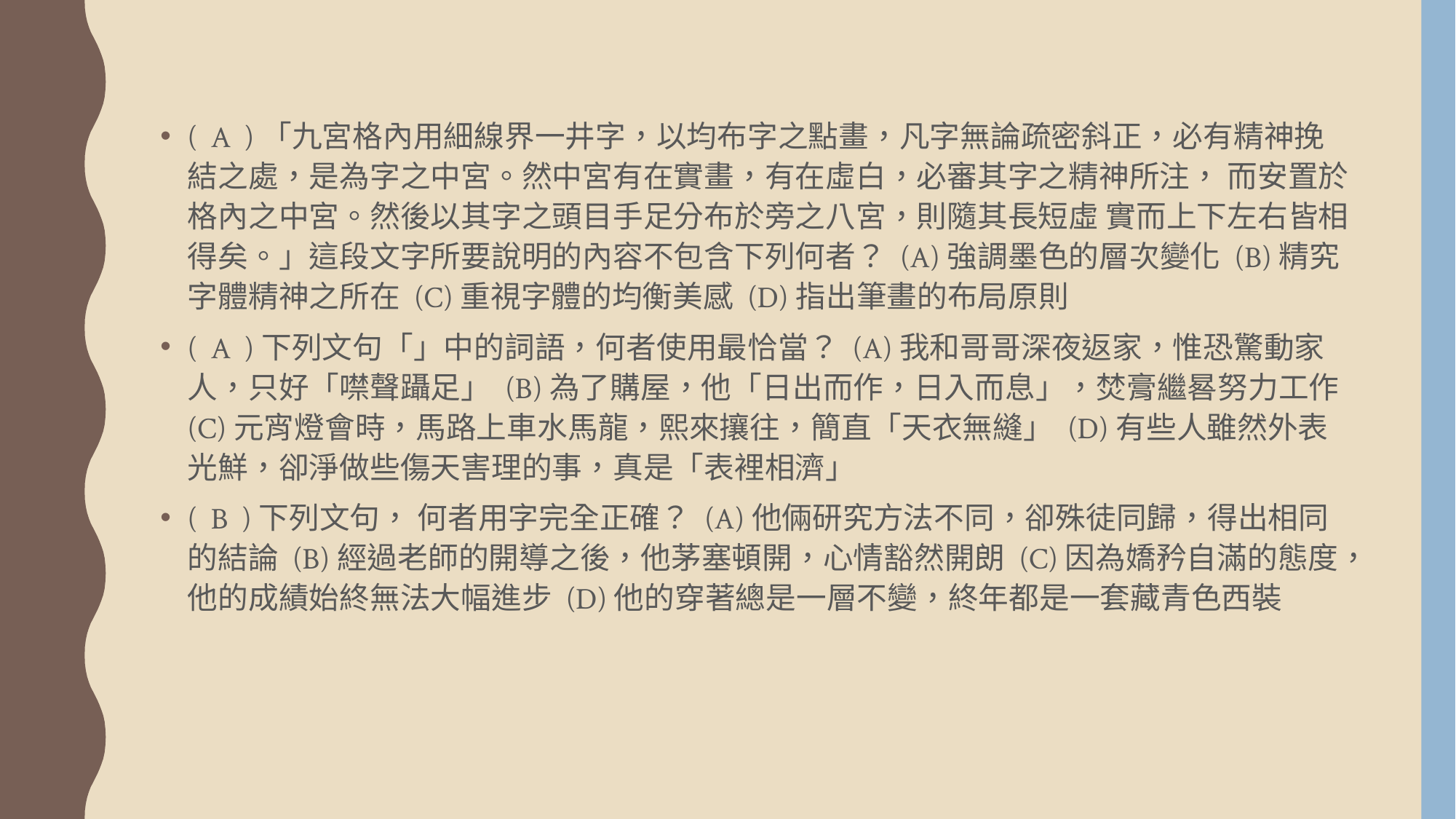

(  A  )「九宮格內用細線界一井字，以均布字之點畫，凡字無論疏密斜正，必有精神挽 結之處，是為字之中宮。然中宮有在實畫，有在虛白，必審其字之精神所注， 而安置於格內之中宮。然後以其字之頭目手足分布於旁之八宮，則隨其長短虛 實而上下左右皆相得矣。」這段文字所要說明的內容不包含下列何者？ (A)強調墨色的層次變化 (B)精究字體精神之所在 (C)重視字體的均衡美感 (D)指出筆畫的布局原則
(  A  )下列文句「」中的詞語，何者使用最恰當？ (A)我和哥哥深夜返家，惟恐驚動家人，只好「噤聲躡足」 (B)為了購屋，他「日出而作，日入而息」，焚膏繼晷努力工作 (C)元宵燈會時，馬路上車水馬龍，熙來攘往，簡直「天衣無縫」 (D)有些人雖然外表光鮮，卻淨做些傷天害理的事，真是「表裡相濟」
(  B  )下列文句， 何者用字完全正確？ (A)他倆研究方法不同，卻殊徒同歸，得出相同的結論 (B)經過老師的開導之後，他茅塞頓開，心情豁然開朗 (C)因為嬌矜自滿的態度，他的成績始終無法大幅進步 (D)他的穿著總是一層不變，終年都是一套藏青色西裝